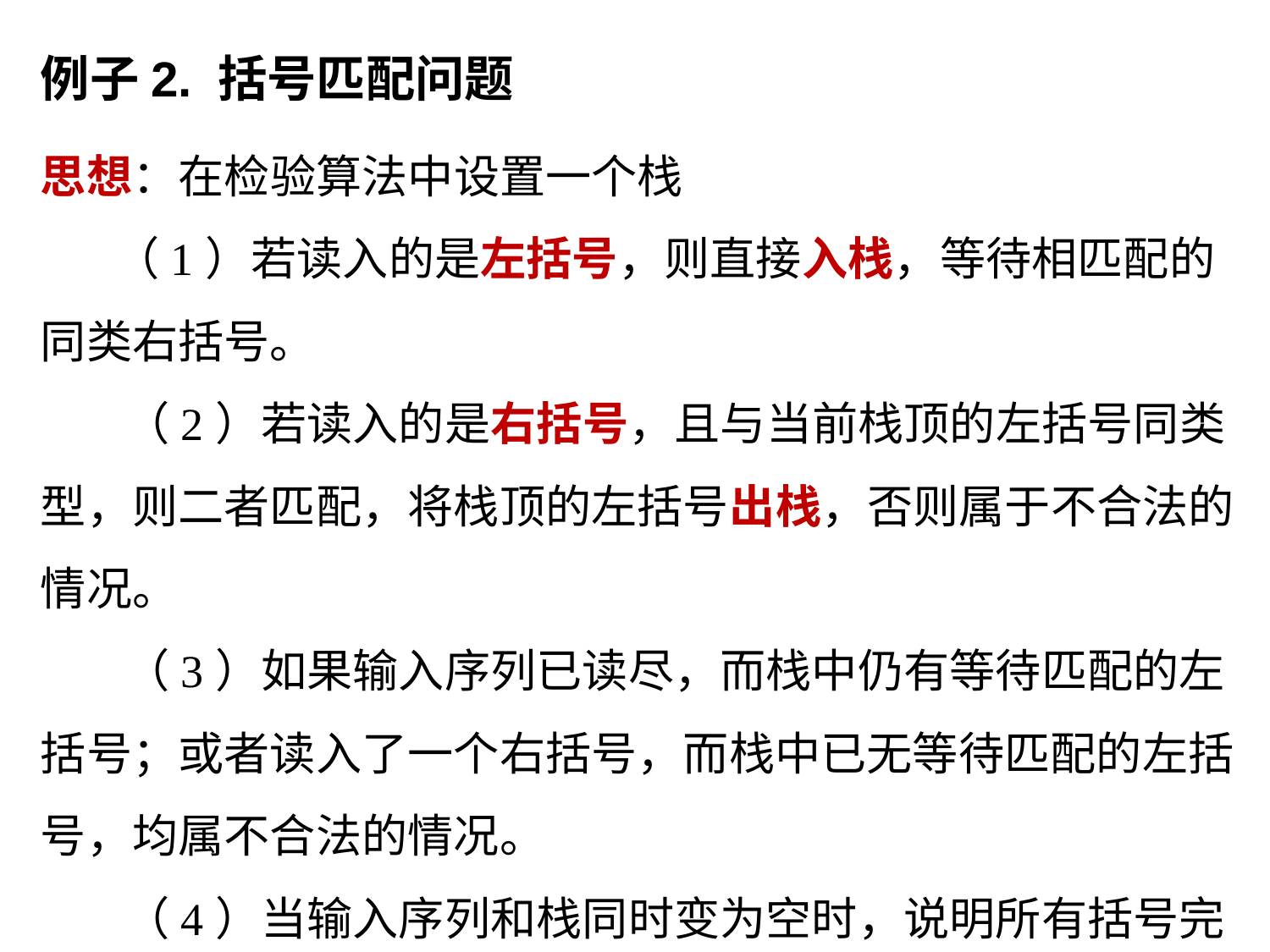

例子2. 括号匹配问题
思想：在检验算法中设置一个栈
      （1）若读入的是左括号，则直接入栈，等待相匹配的同类右括号。
       （2）若读入的是右括号，且与当前栈顶的左括号同类型，则二者匹配，将栈顶的左括号出栈，否则属于不合法的情况。
       （3）如果输入序列已读尽，而栈中仍有等待匹配的左括号；或者读入了一个右括号，而栈中已无等待匹配的左括号，均属不合法的情况。
       （4）当输入序列和栈同时变为空时，说明所有括号完全匹配。